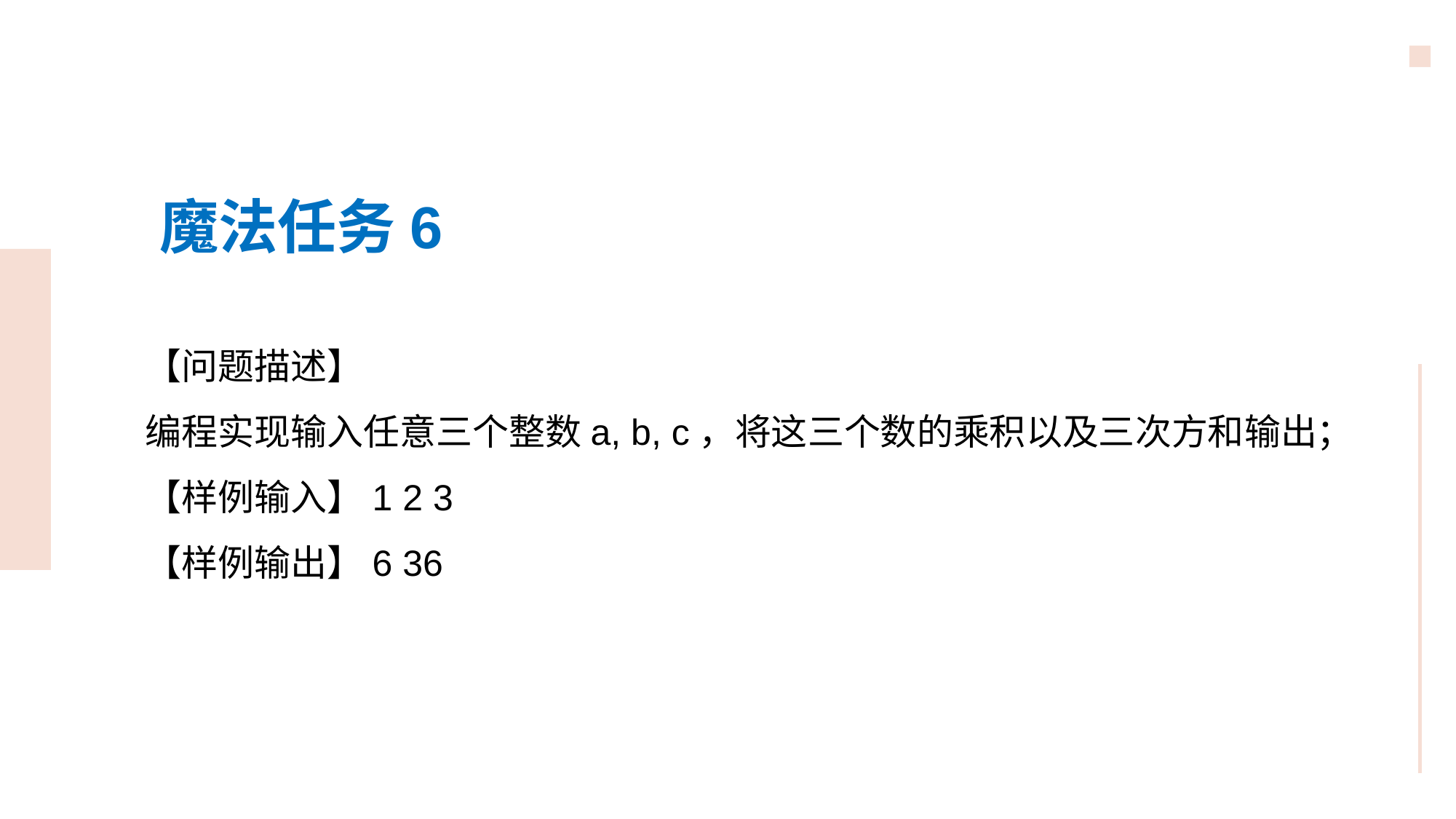

魔法任务6
【问题描述】
编程实现输入任意三个整数a, b, c，将这三个数的乘积以及三次方和输出；
【样例输入】1 2 3
【样例输出】6 36